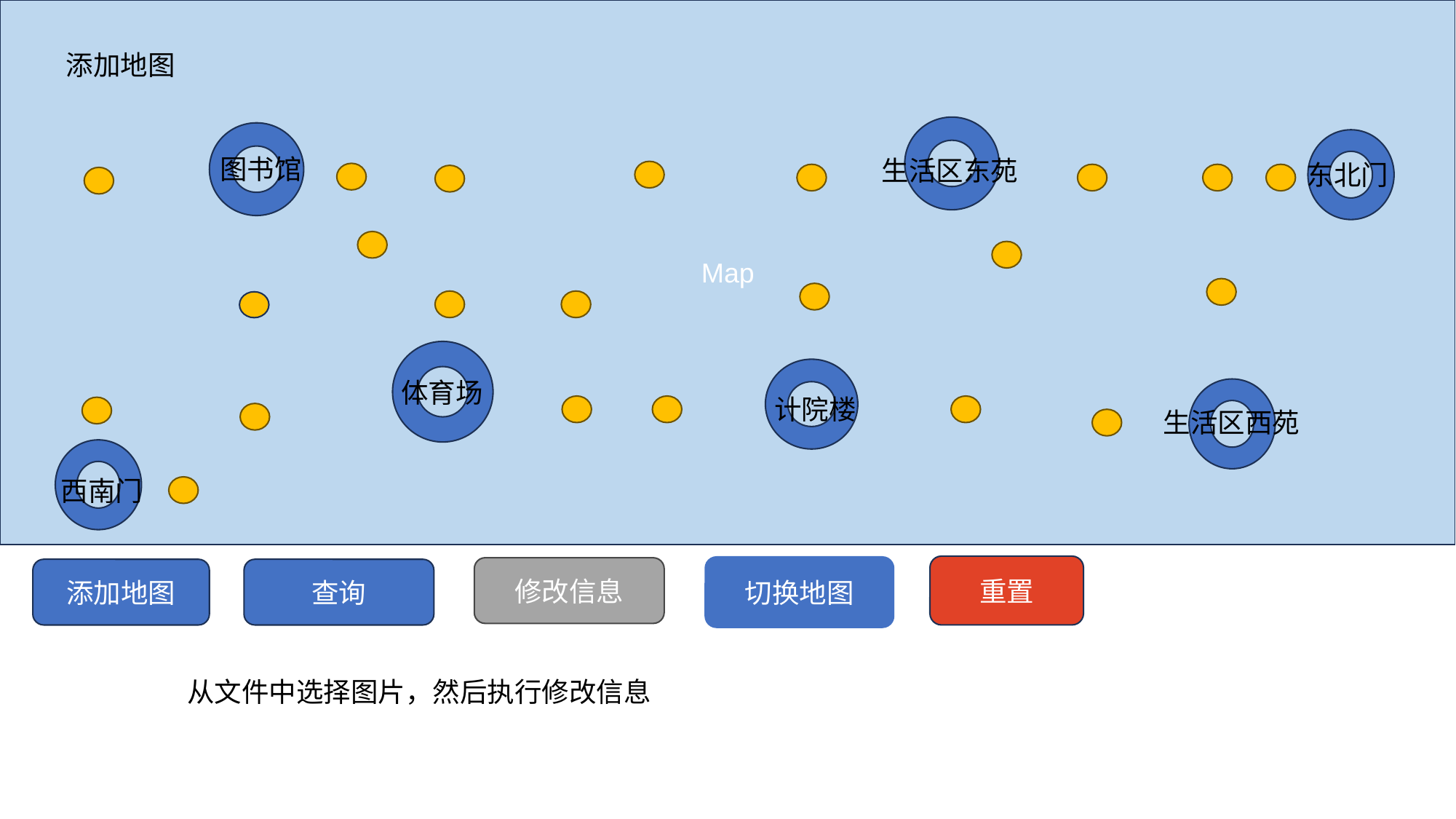

Map
添加地图

图书馆
生活区东苑
东北门

体育场

计院楼

生活区西苑

西南门

切换地图
重置
修改信息
添加地图
查询
从文件中选择图片，然后执行修改信息